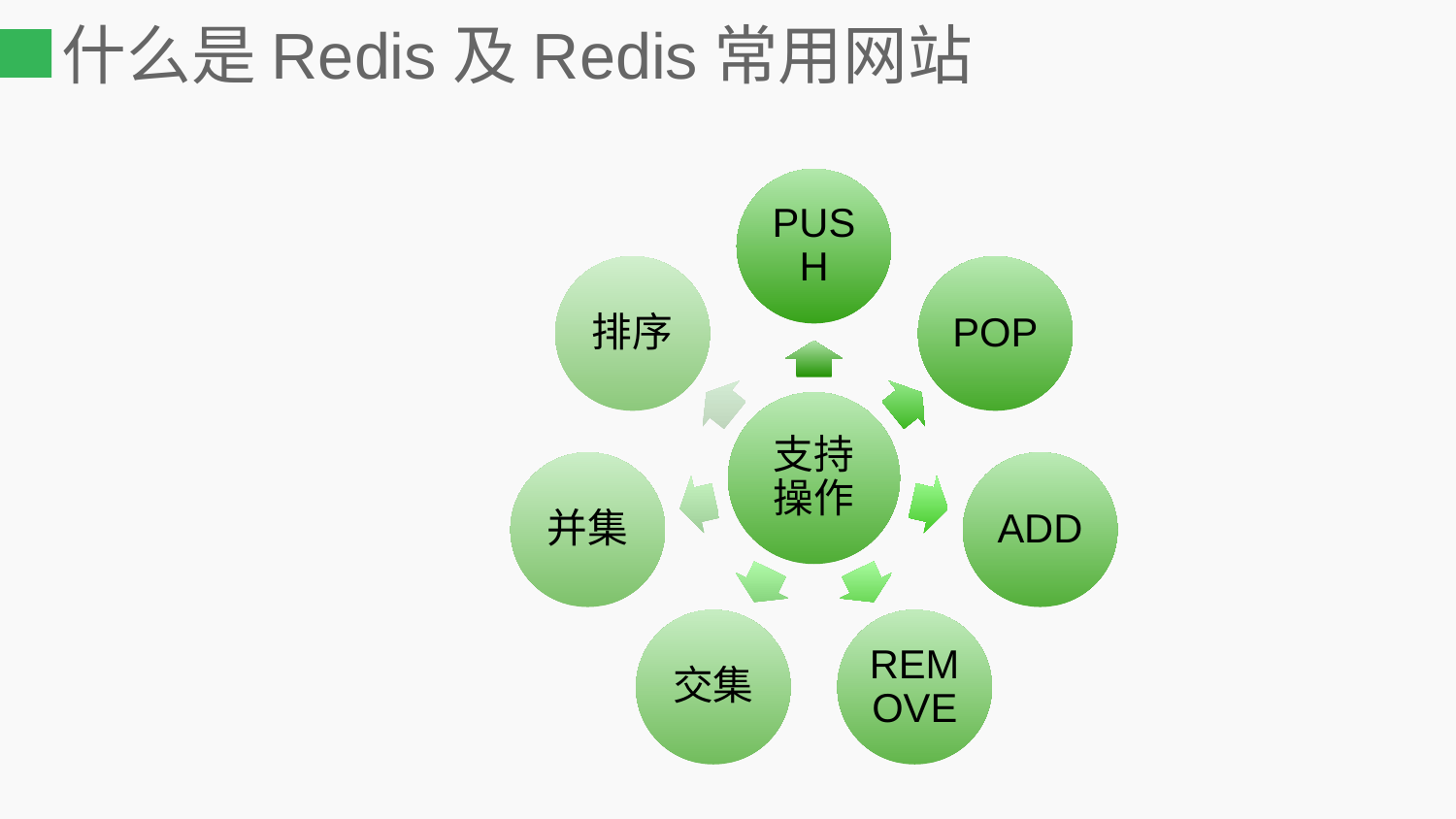

# 什么是Redis及Redis常用网站
支持操作

PUSH

POP

ADD

REMOVE

交集

并集

排序